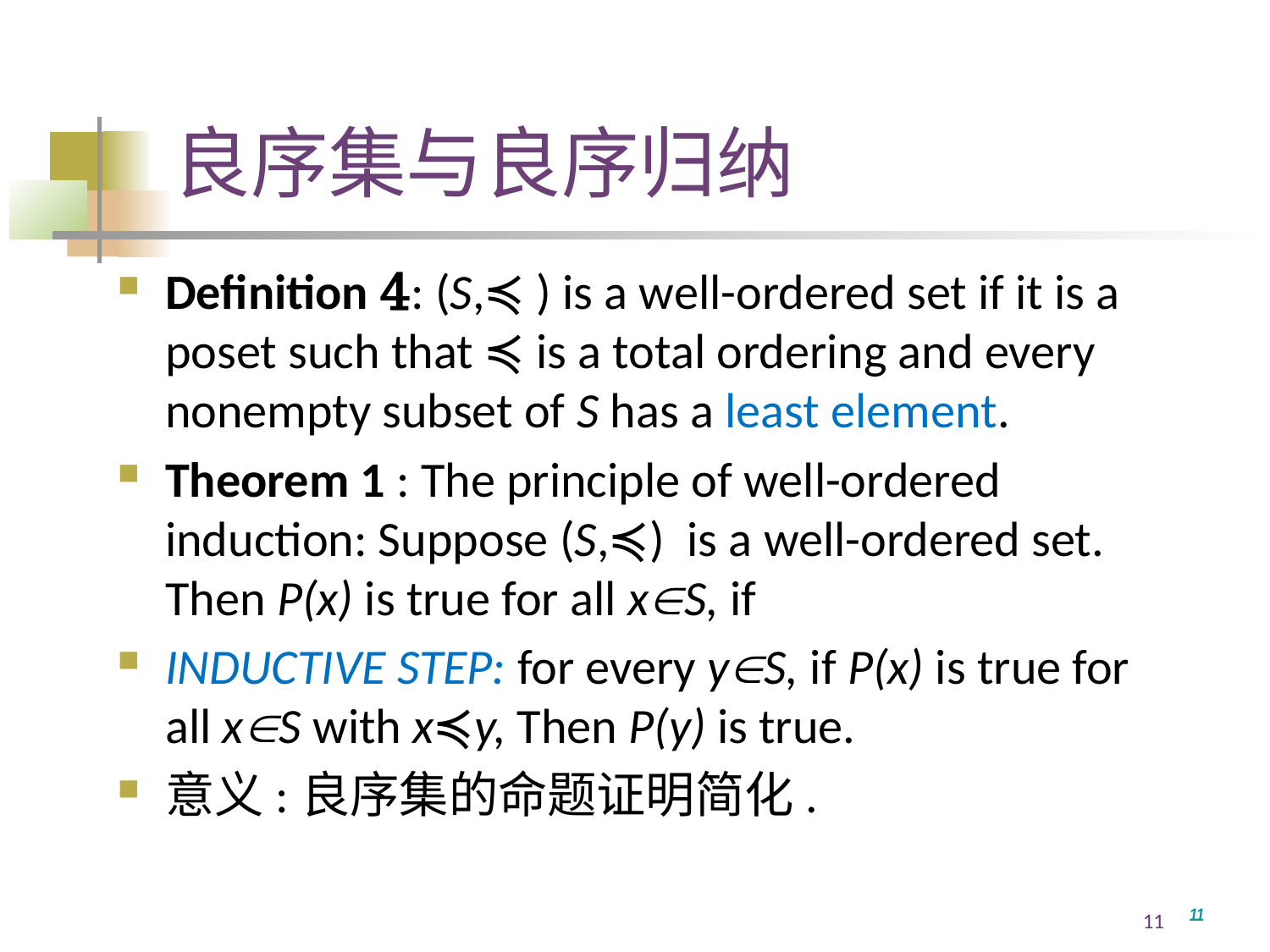

# 良序集与良序归纳
Definition 4: (S,≼ ) is a well-ordered set if it is a poset such that ≼ is a total ordering and every nonempty subset of S has a least element.
Theorem 1 : The principle of well-ordered induction: Suppose (S,≼)  is a well-ordered set. Then P(x) is true for all x∈S, if
INDUCTIVE STEP: for every y∈S, if P(x) is true for all x∈S with x≼y, Then P(y) is true.
意义:良序集的命题证明简化.
11
11